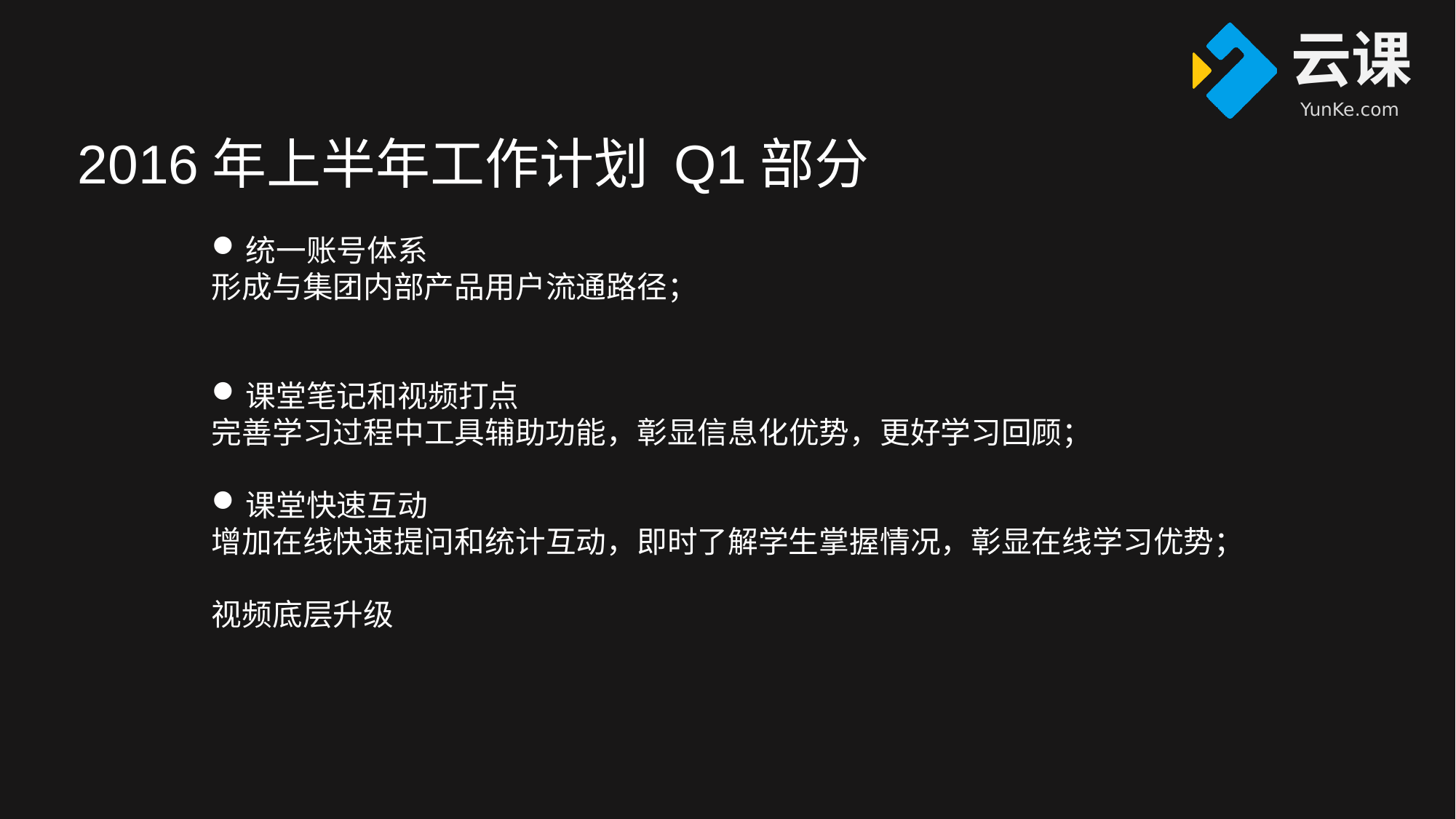

2016年上半年工作计划 Q1部分
统一账号体系
形成与集团内部产品用户流通路径；

课堂笔记和视频打点
完善学习过程中工具辅助功能，彰显信息化优势，更好学习回顾；

课堂快速互动
增加在线快速提问和统计互动，即时了解学生掌握情况，彰显在线学习优势；

视频底层升级